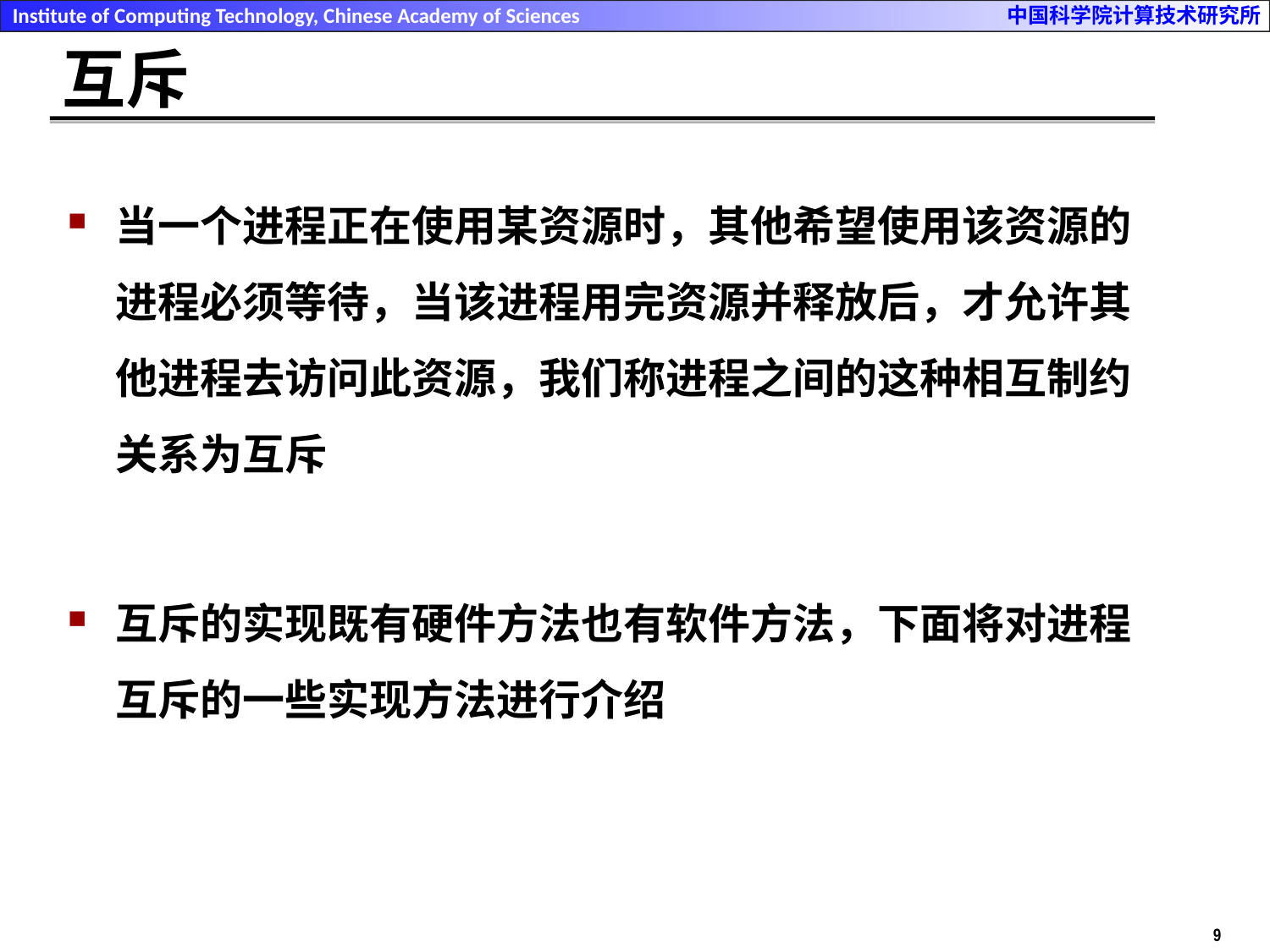

# 互斥
当一个进程正在使用某资源时，其他希望使用该资源的进程必须等待，当该进程用完资源并释放后，才允许其他进程去访问此资源，我们称进程之间的这种相互制约关系为互斥

互斥的实现既有硬件方法也有软件方法，下面将对进程互斥的一些实现方法进行介绍